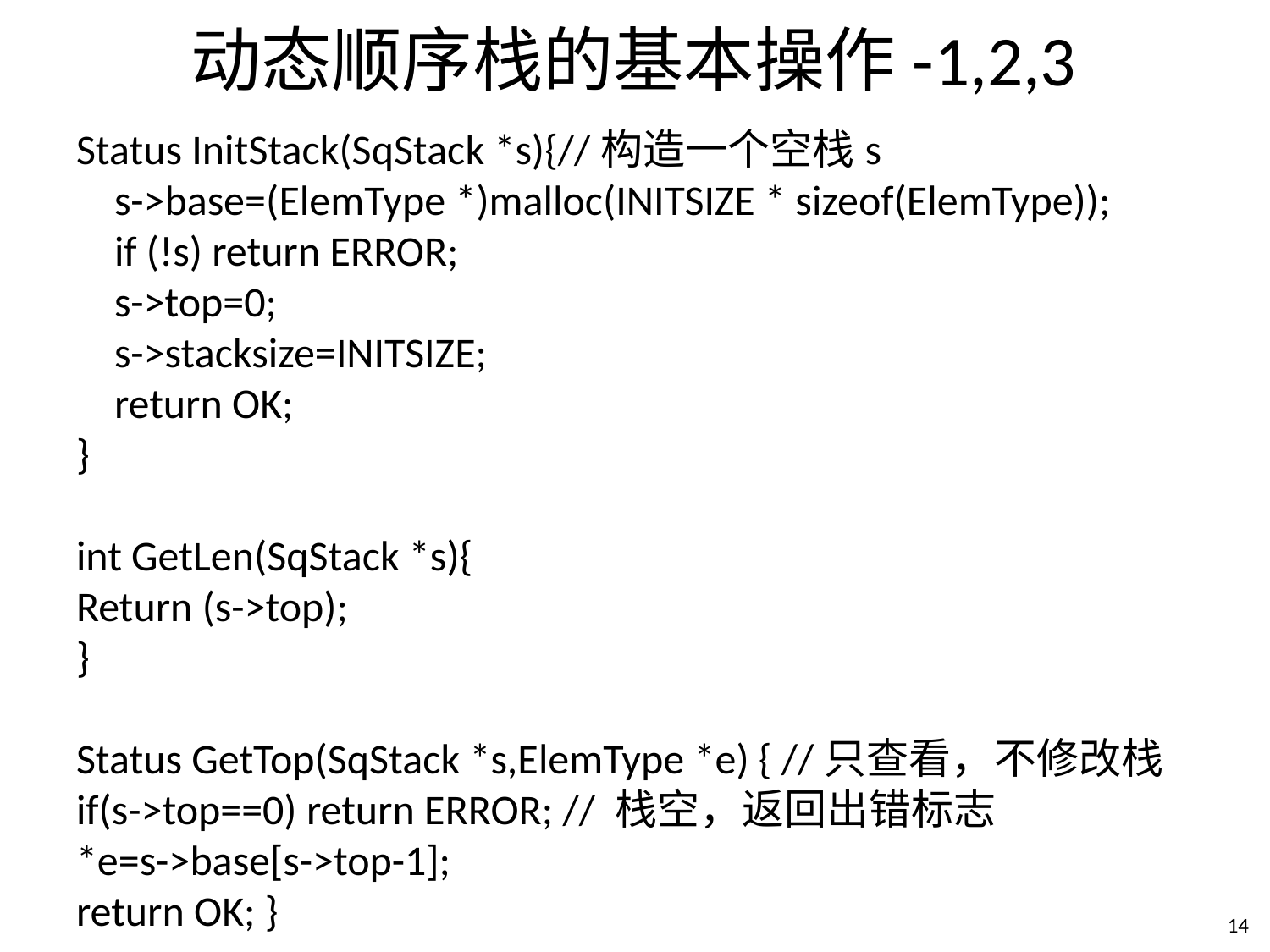

# 动态顺序栈的基本操作-1,2,3
Status InitStack(SqStack *s){//构造一个空栈s
    s->base=(ElemType *)malloc(INITSIZE * sizeof(ElemType));
    if (!s) return ERROR;
    s->top=0;
    s->stacksize=INITSIZE;
    return OK;
}

int GetLen(SqStack *s){
Return (s->top);
}

Status GetTop(SqStack *s,ElemType *e) { //只查看，不修改栈
if(s->top==0) return ERROR; // 栈空，返回出错标志
*e=s->base[s->top-1];
return OK; }
14